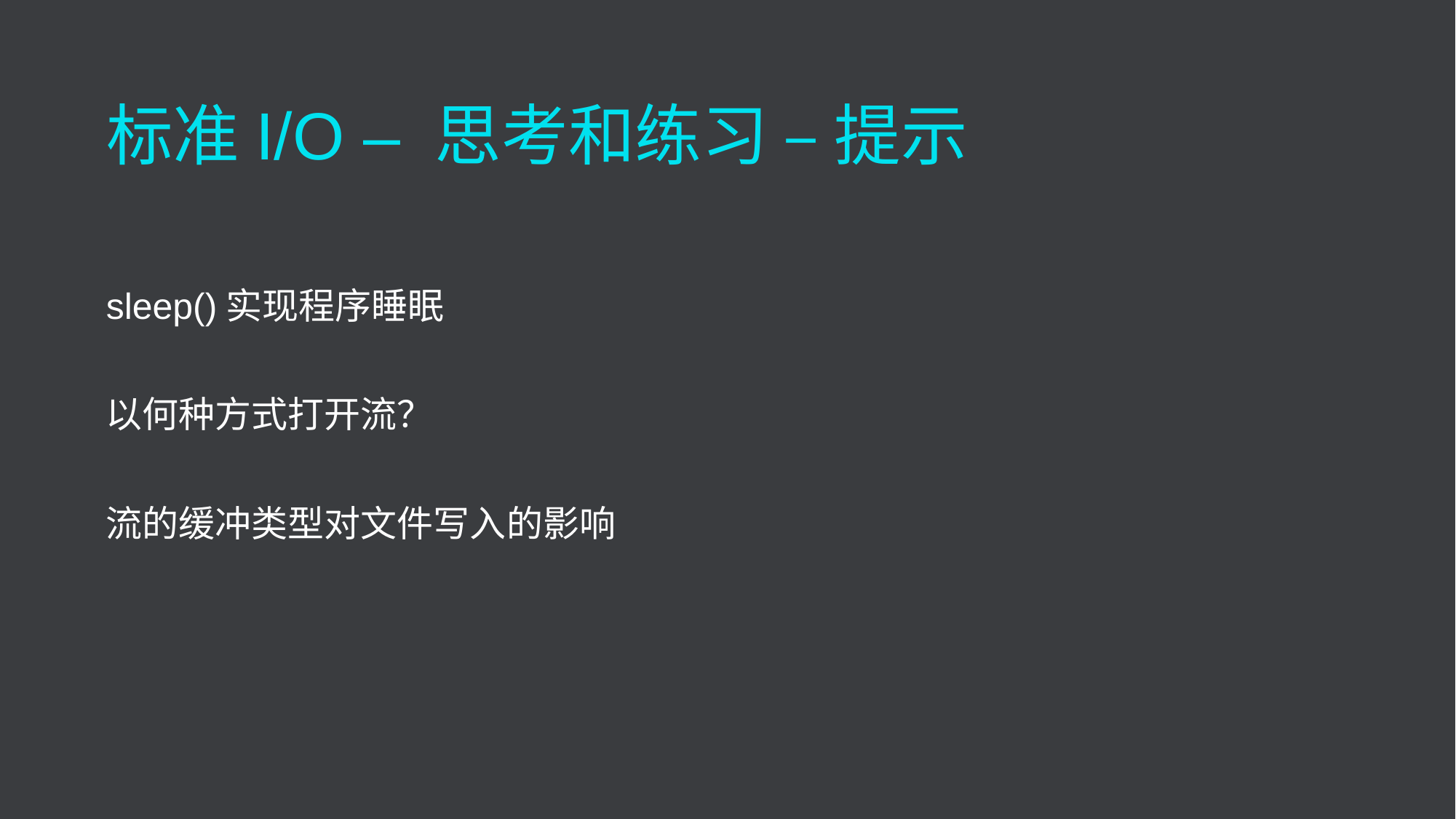

标准I/O – 思考和练习 – 提示

sleep()实现程序睡眠

以何种方式打开流？

流的缓冲类型对文件写入的影响